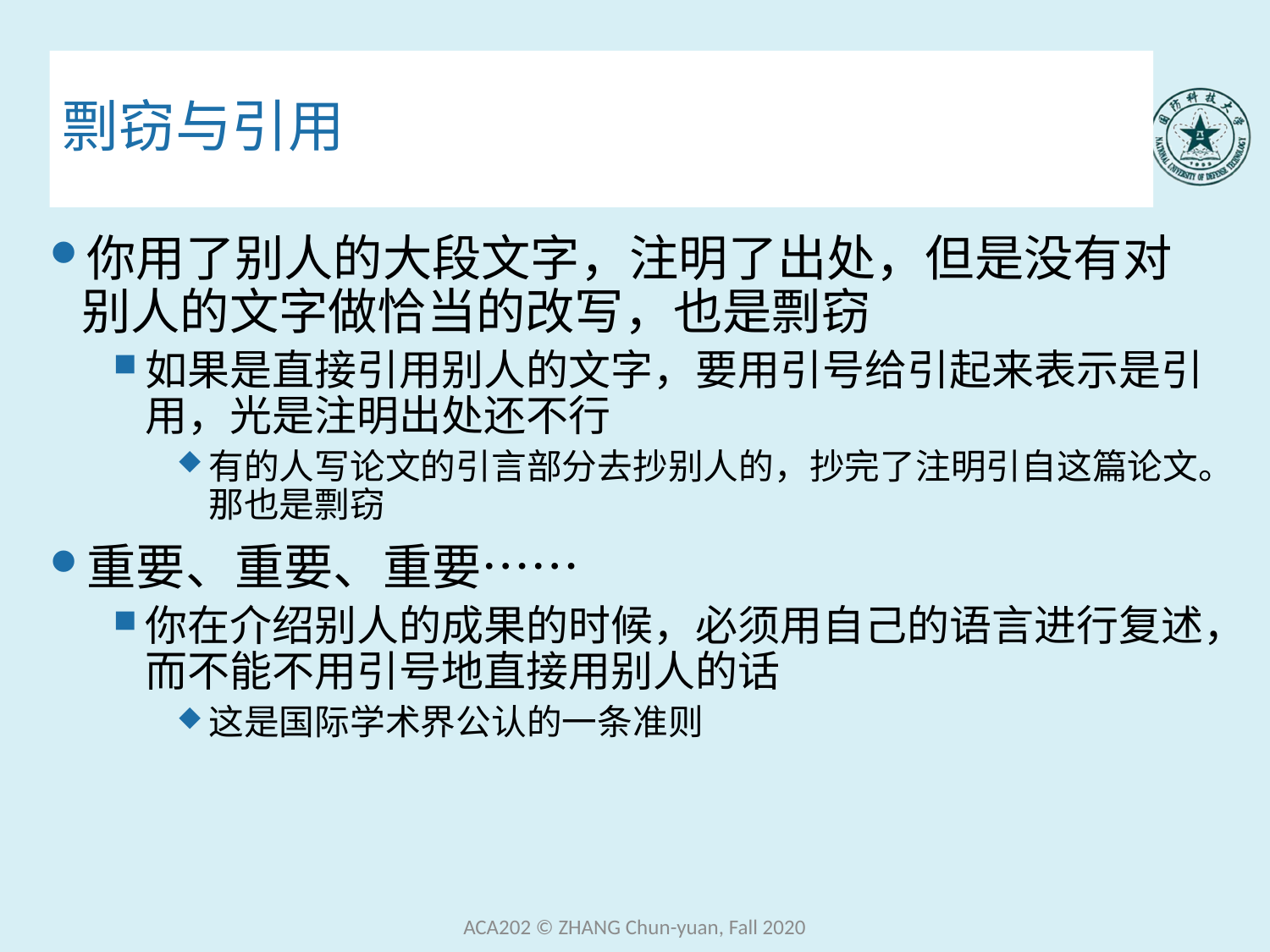

# 剽窃与引用
你用了别人的大段文字，注明了出处，但是没有对别人的文字做恰当的改写，也是剽窃
如果是直接引用别人的文字，要用引号给引起来表示是引用，光是注明出处还不行
有的人写论文的引言部分去抄别人的，抄完了注明引自这篇论文。那也是剽窃
重要、重要、重要……
你在介绍别人的成果的时候，必须用自己的语言进行复述，而不能不用引号地直接用别人的话
这是国际学术界公认的一条准则

ACA202 © ZHANG Chun-yuan, Fall 2020
6